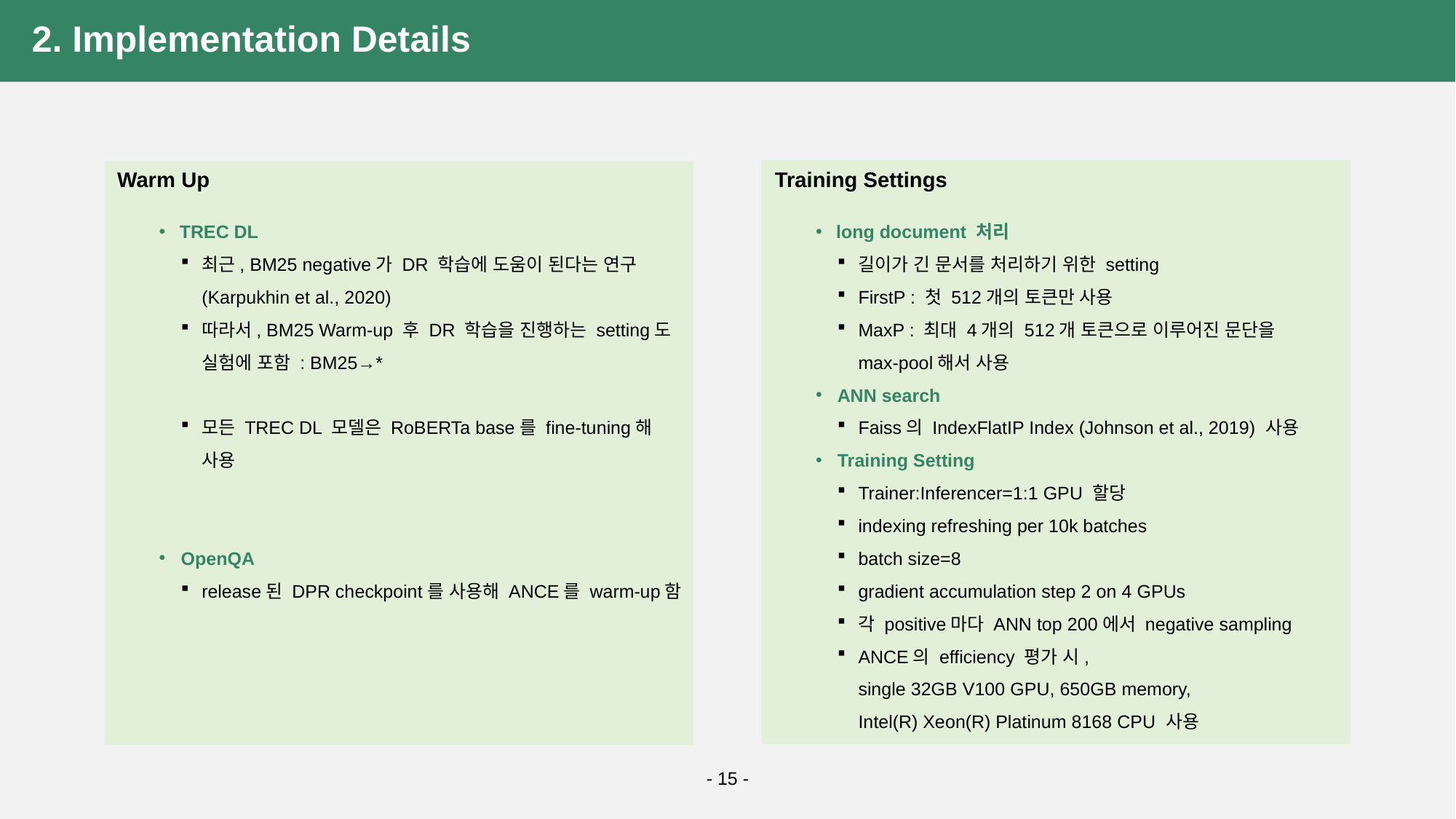

2. Implementation Details

Warm Up
Training Settings
TREC DL
최근, BM25 negative가 DR 학습에 도움이 된다는 연구
(Karpukhin et al., 2020)
따라서, BM25 Warm-up 후 DR 학습을 진행하는 setting도 실험에 포함 : BM25→*

모든 TREC DL 모델은 RoBERTa base를 fine-tuning해 사용

OpenQA
release된 DPR checkpoint를 사용해 ANCE를 warm-up함
long document 처리
길이가 긴 문서를 처리하기 위한 setting
FirstP : 첫 512개의 토큰만 사용
MaxP : 최대 4개의 512개 토큰으로 이루어진 문단을
max-pool해서 사용
ANN search
Faiss의 IndexFlatIP Index (Johnson et al., 2019) 사용
Training Setting
Trainer:Inferencer=1:1 GPU 할당
indexing refreshing per 10k batches
batch size=8
gradient accumulation step 2 on 4 GPUs
각 positive마다 ANN top 200에서 negative sampling
ANCE의 efficiency 평가 시,
single 32GB V100 GPU, 650GB memory,
Intel(R) Xeon(R) Platinum 8168 CPU 사용